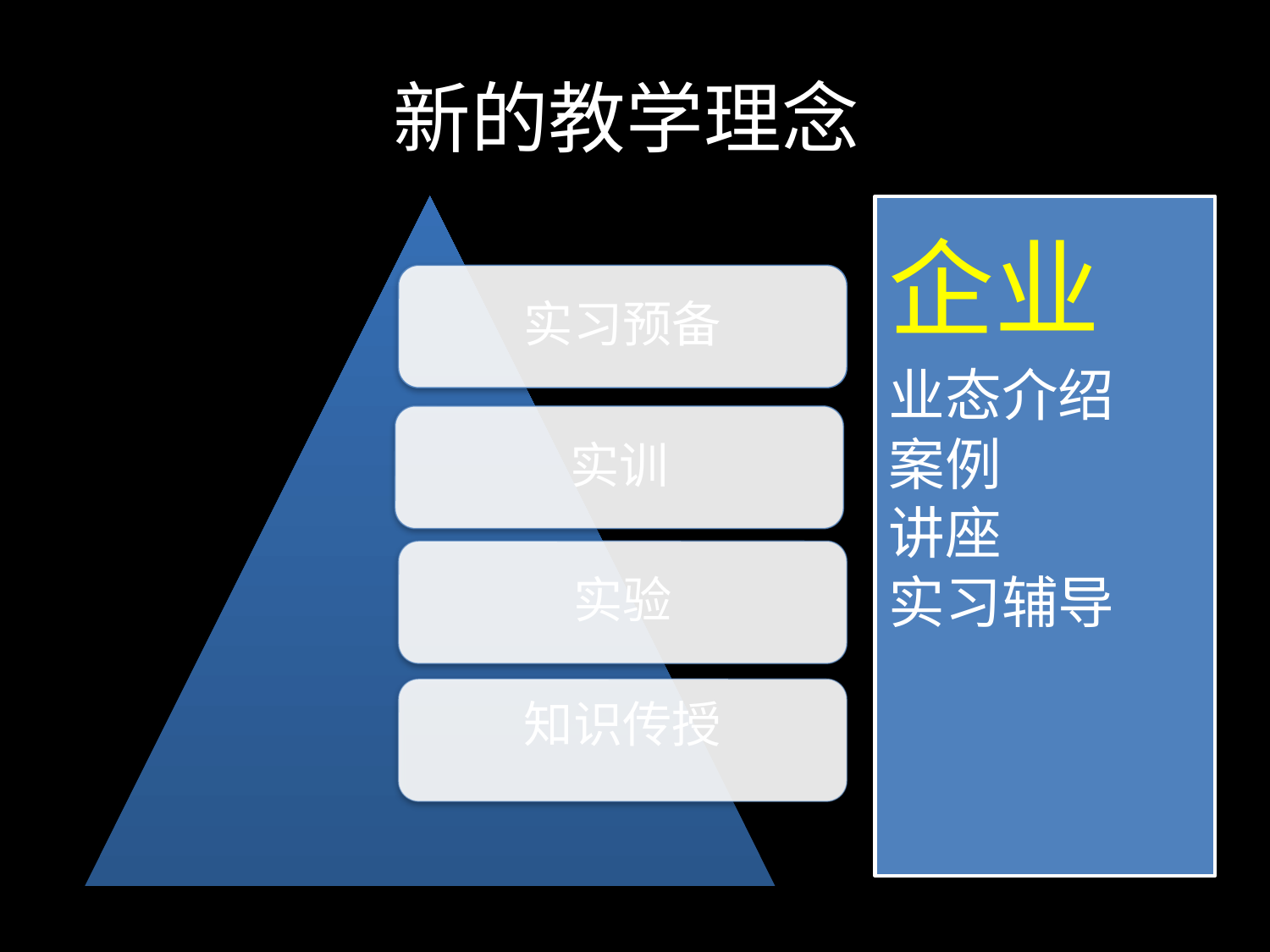

# 新的教学理念
实习预备
实训
实验
知识传授

企业
业态介绍
案例
讲座
实习辅导